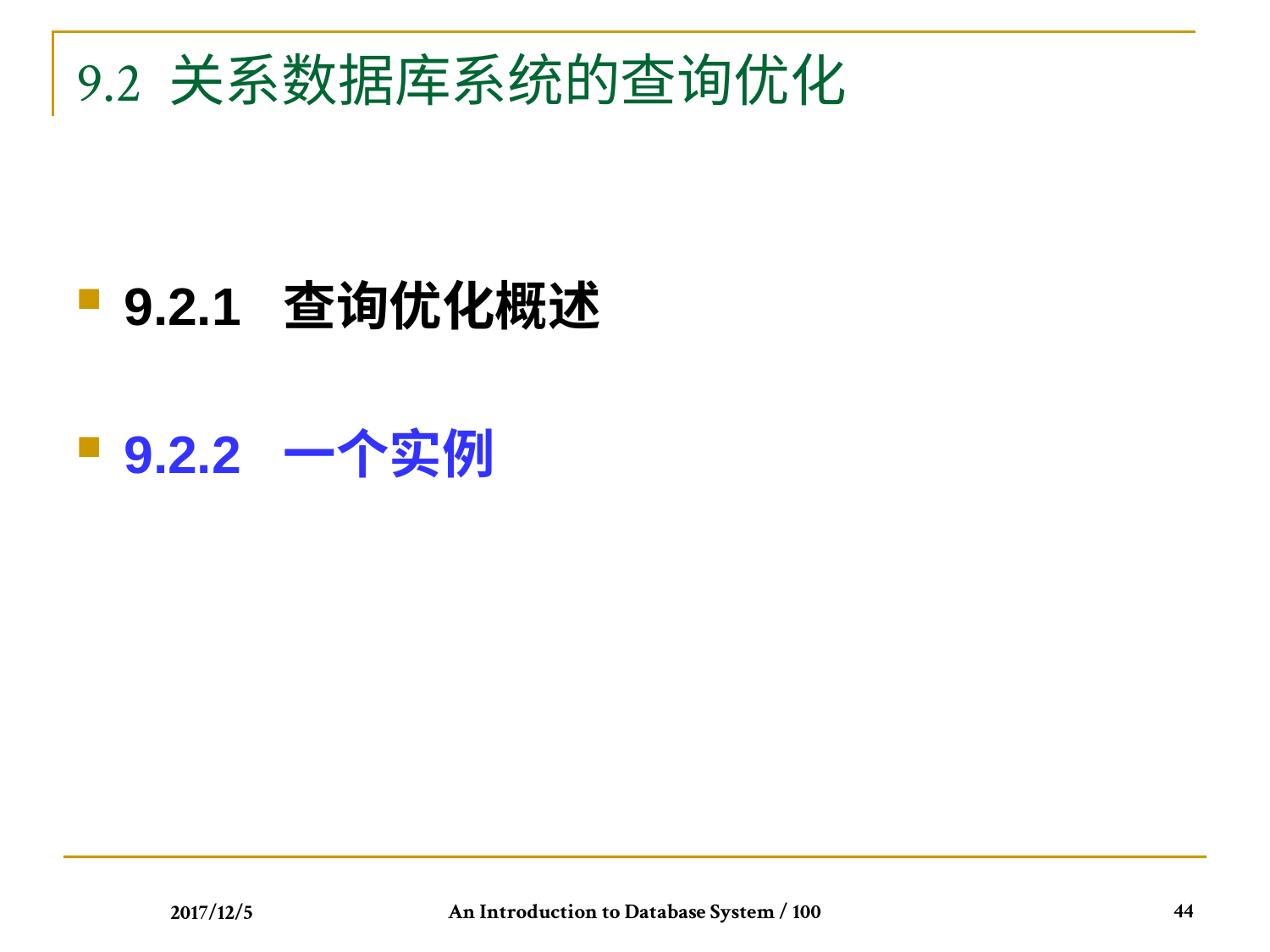

# 9.2 关系数据库系统的查询优化
9.2.1  查询优化概述

9.2.2  一个实例
2017/12/5
44
An Introduction to Database System / 100